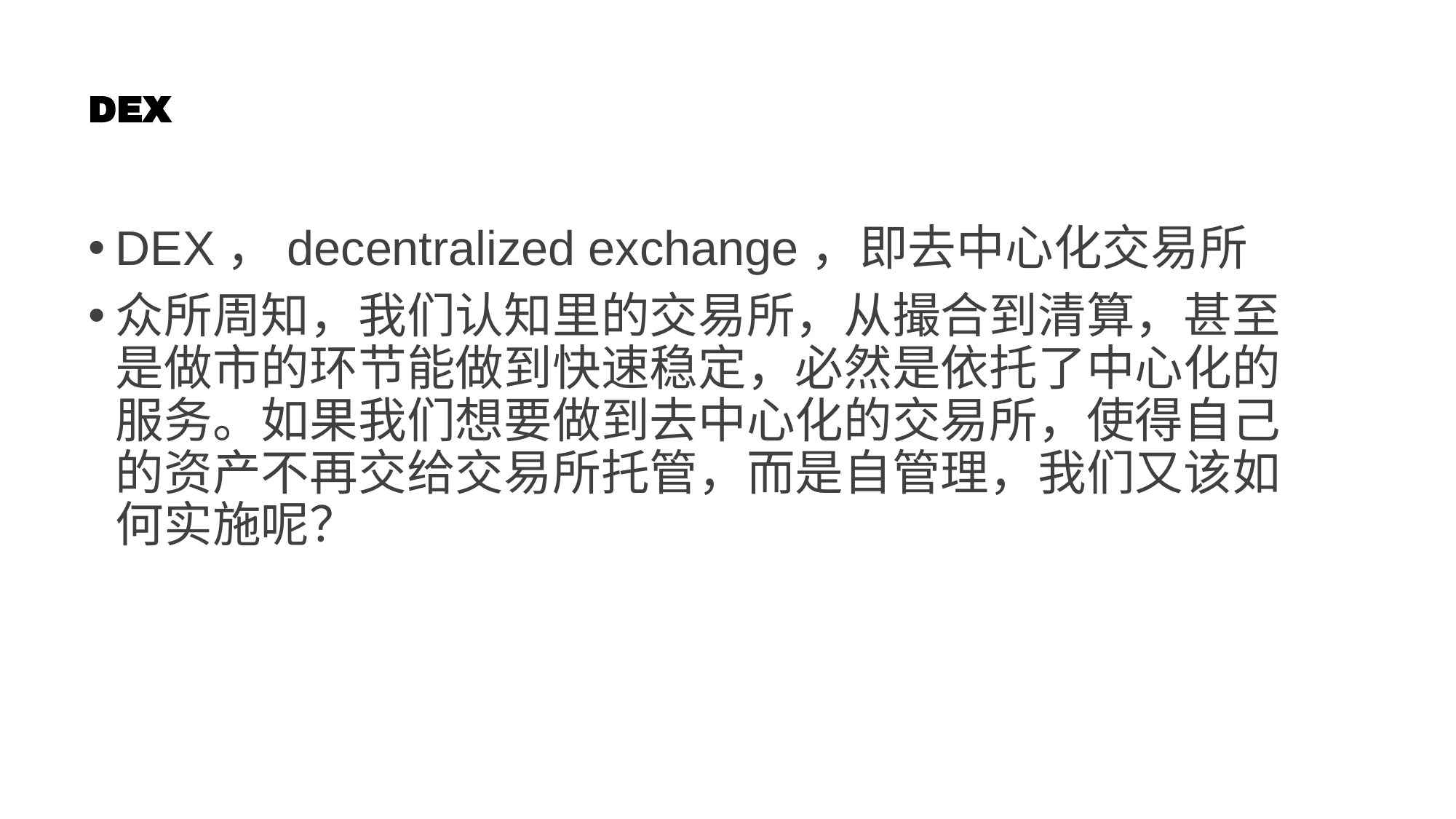

# DEX
DEX，decentralized exchange，即去中心化交易所
众所周知，我们认知里的交易所，从撮合到清算，甚至是做市的环节能做到快速稳定，必然是依托了中心化的服务。如果我们想要做到去中心化的交易所，使得自己的资产不再交给交易所托管，而是自管理，我们又该如何实施呢？